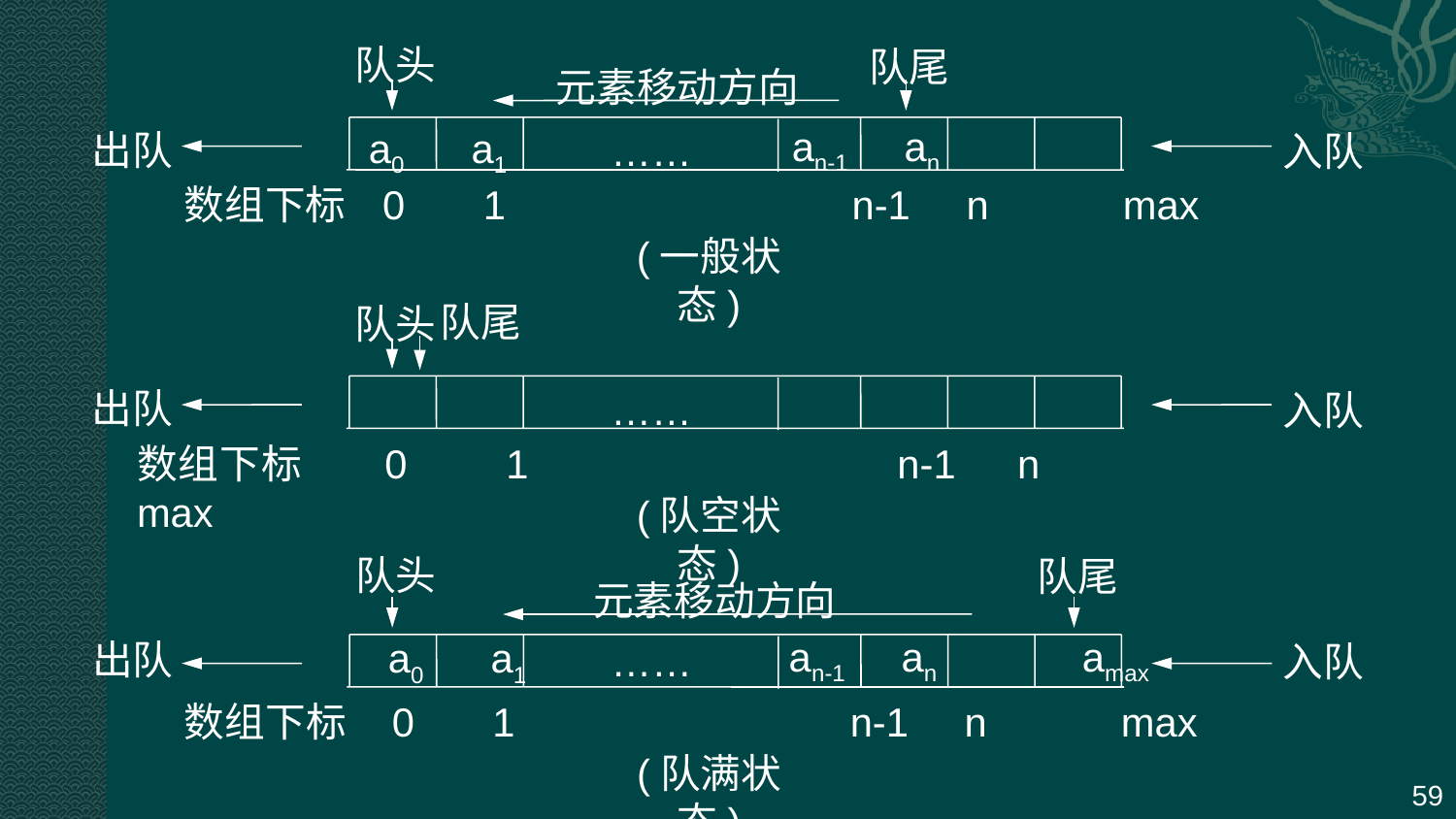

队头
队尾

an-1     an
a0      a1
出队

……

入队

数组下标   0       1                               n-1     n            max
(一般状态)
元素移动方向

队尾
队头

出队

……

入队

数组下标       0        1                              n-1     n             max
(队空状态)

队头
队尾

 an-1     an             amax
   a0      a1
出队

……

入队

数组下标    0       1                              n-1     n            max
(队满状态)
元素移动方向

59